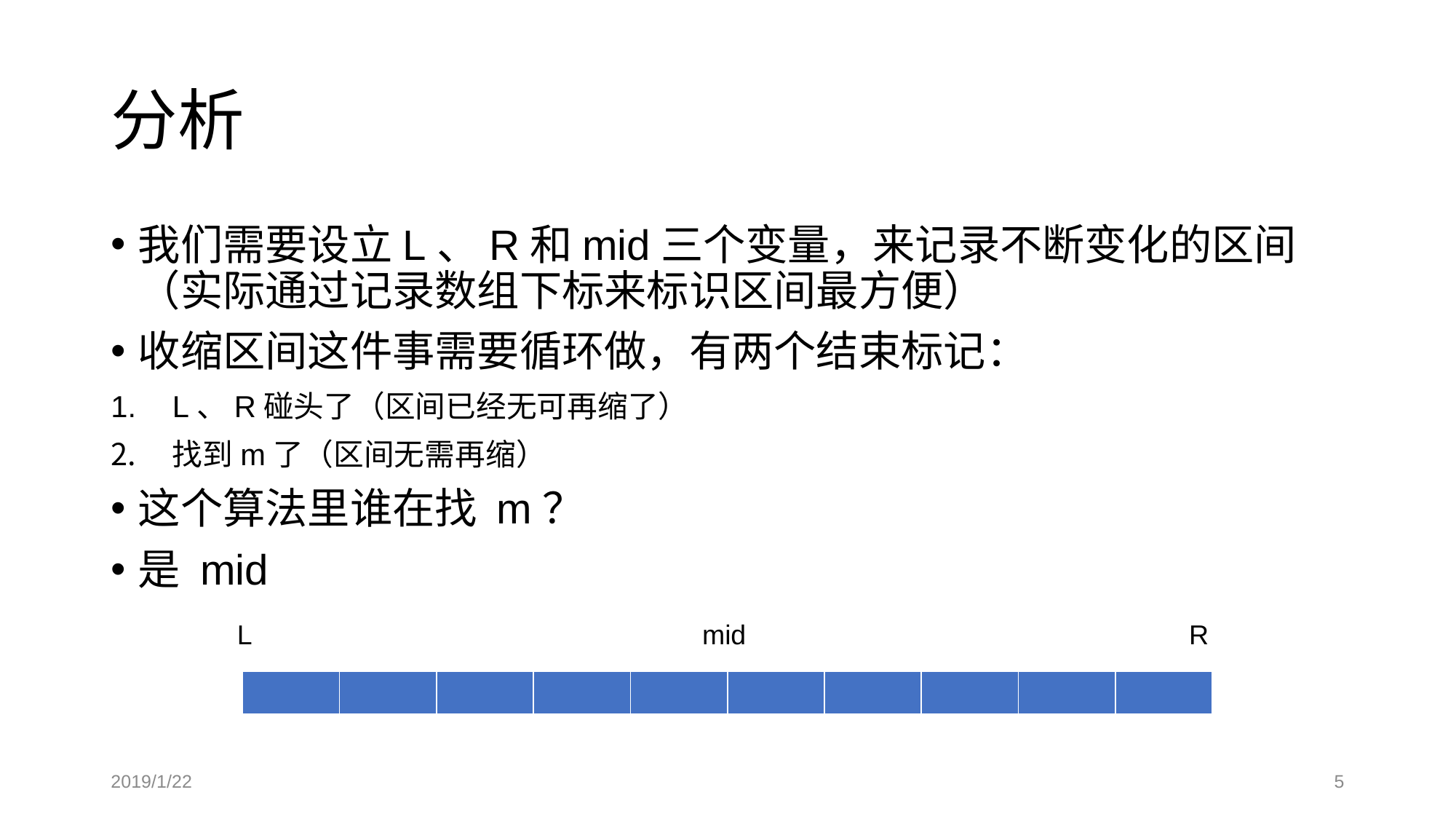

# 分析
我们需要设立L、R和mid三个变量，来记录不断变化的区间（实际通过记录数组下标来标识区间最方便）
收缩区间这件事需要循环做，有两个结束标记：
L、R碰头了（区间已经无可再缩了）
找到m了（区间无需再缩）
这个算法里谁在找 m？
是 mid
L
mid
R
|  |  |  |  |  |  |  |  |  |  |
| --- | --- | --- | --- | --- | --- | --- | --- | --- | --- |
2019/1/22
5